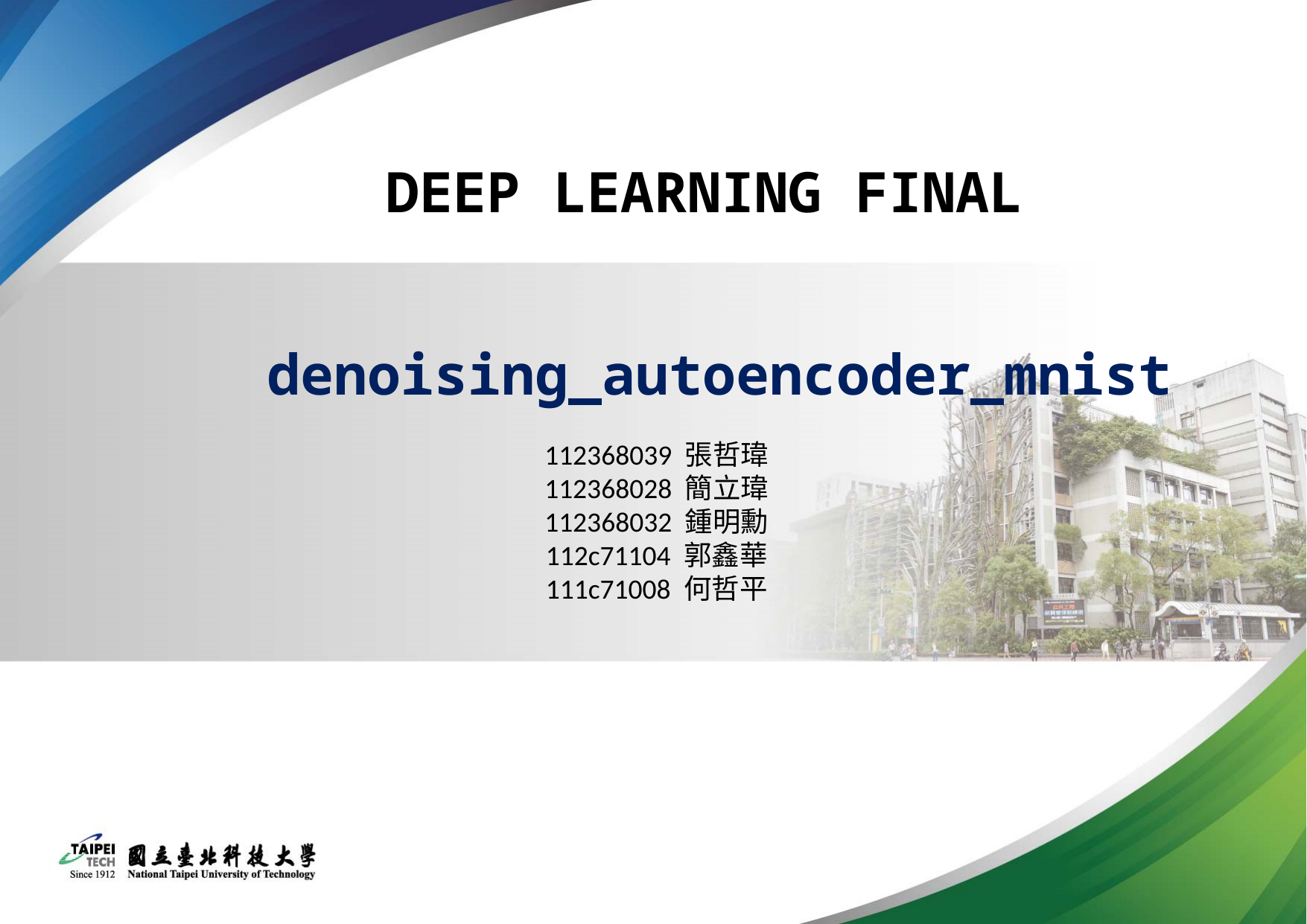

Deep learning final
	denoising_autoencoder_mnist

112368039 張哲瑋
112368028 簡立瑋
112368032 鍾明勳
112c71104 郭鑫華
111c71008 何哲平